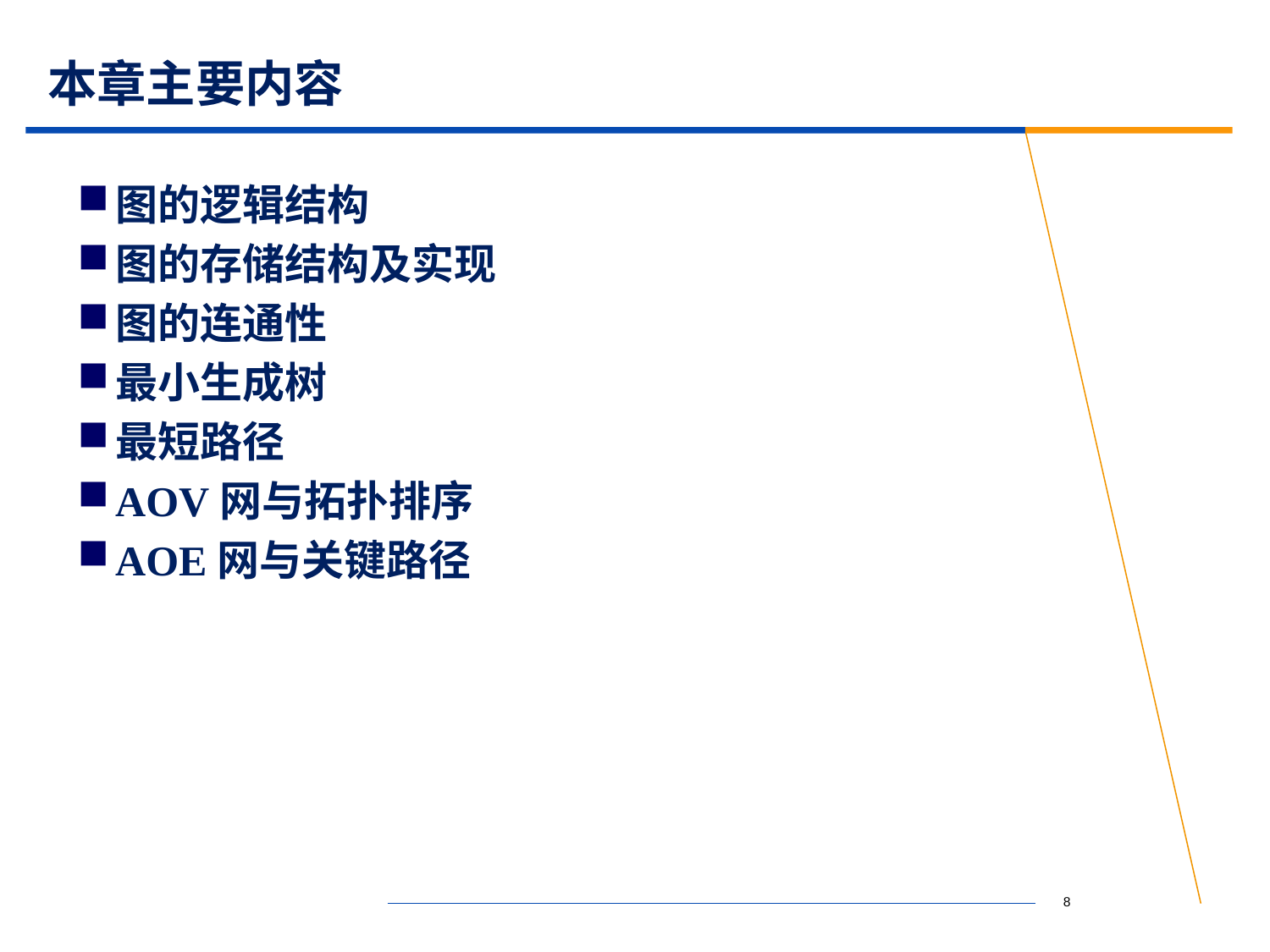

# 本章主要内容
图的逻辑结构
图的存储结构及实现
图的连通性
最小生成树
最短路径
AOV网与拓扑排序
AOE网与关键路径